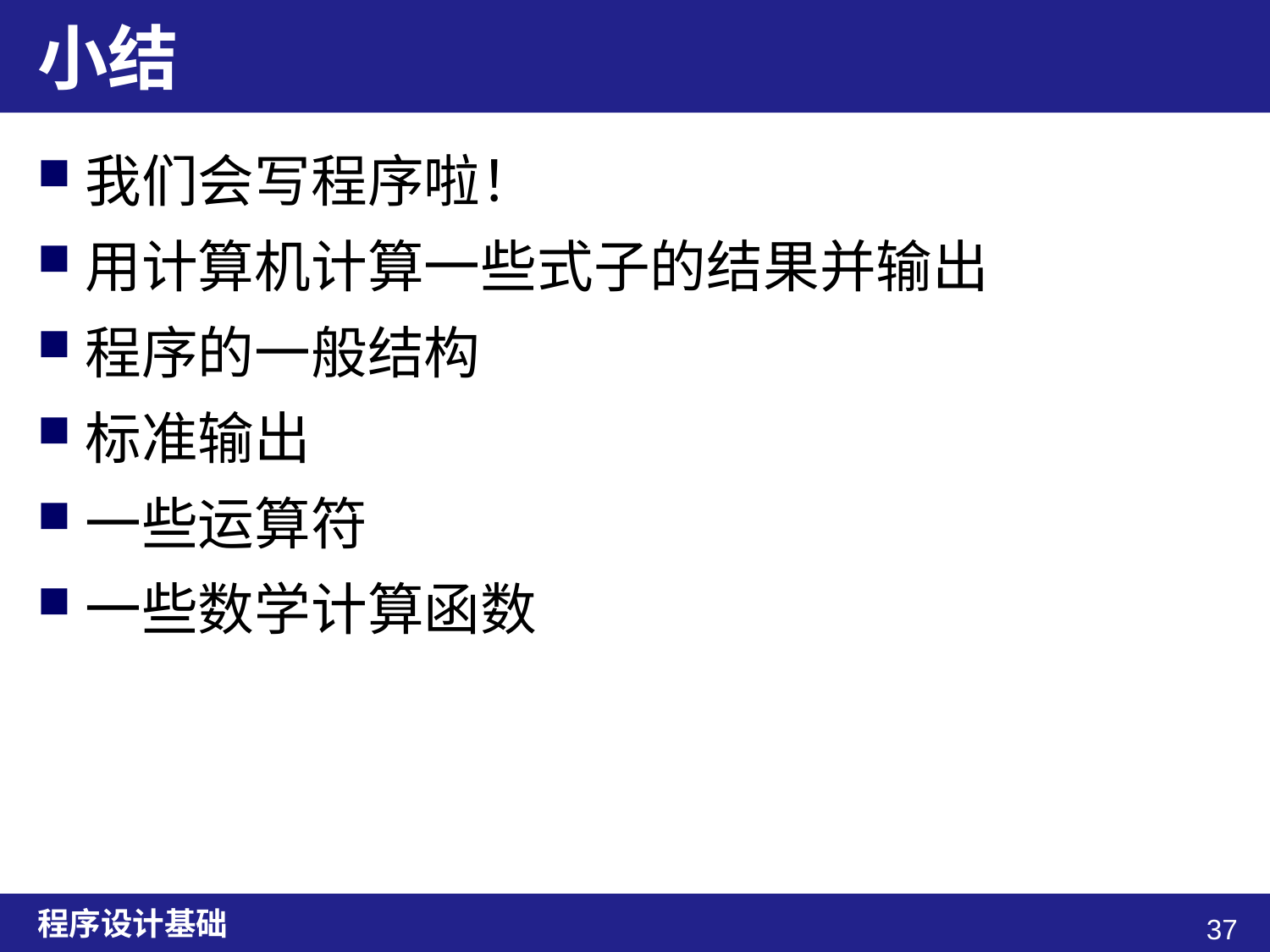

# 小结
我们会写程序啦！
用计算机计算一些式子的结果并输出
程序的一般结构
标准输出
一些运算符
一些数学计算函数